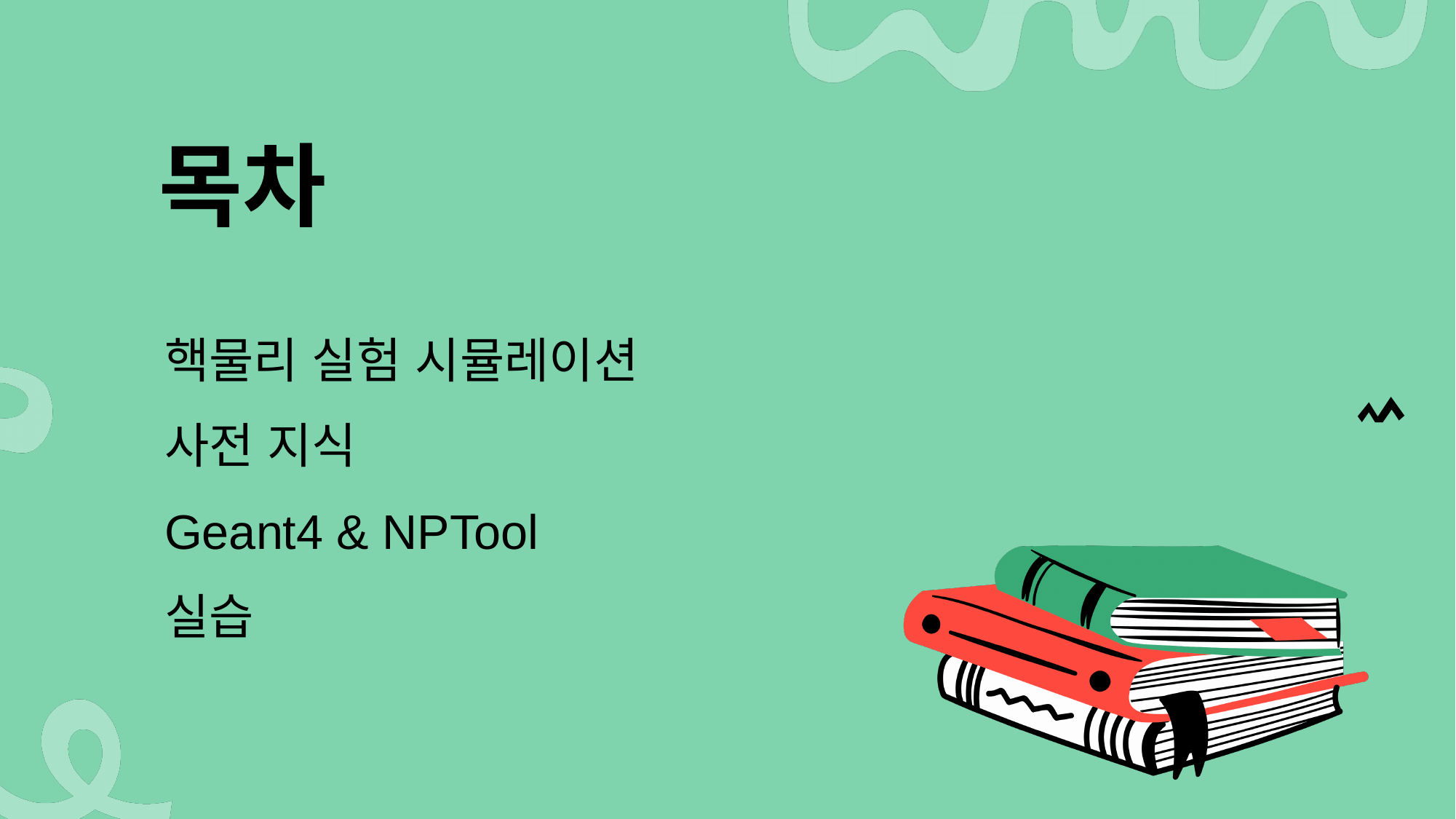

# 목차
핵물리 실험 시뮬레이션
사전 지식
Geant4 & NPTool
실습